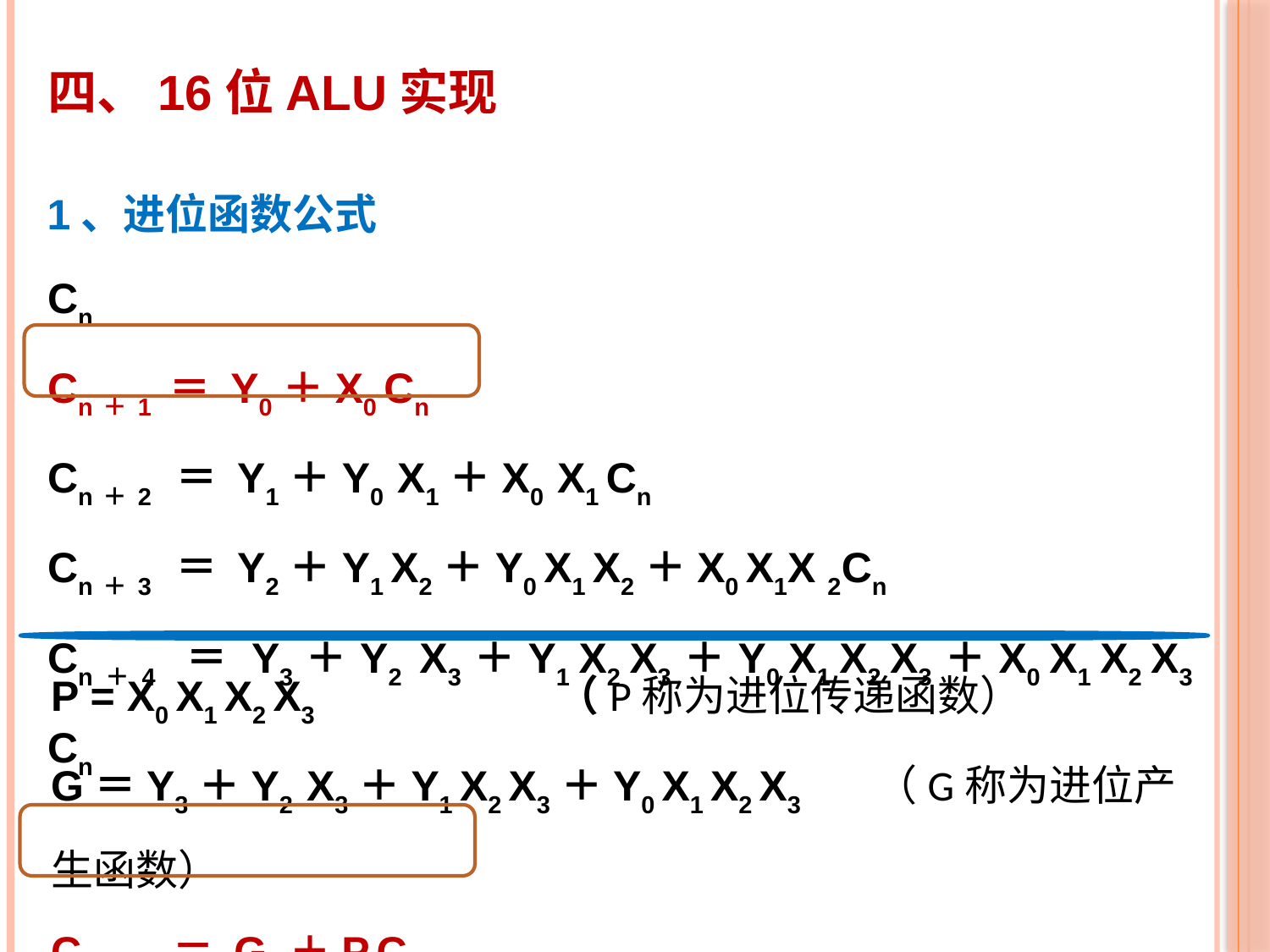

# 四、16位ALU实现
1、进位函数公式
Cn
Cn＋1 ＝ Y0＋X0 Cn
Cn＋2  ＝ Y1＋Y0  X1＋X0  X1 Cn
Cn＋3  ＝ Y2＋Y1 X2＋Y0 X1 X2＋X0 X1X 2Cn
Cn＋4  ＝ Y3＋Y2  X3＋Y1 X2 X3＋Y0 X1 X2 X3＋X0 X1 X2 X3 Cn

P = X0 X1 X2 X3                    （P称为进位传递函数）
G＝Y3＋Y2  X3＋Y1 X2 X3＋Y0 X1 X2 X3       （G称为进位产生函数）
Cn＋4 ＝ G ＋P Cn